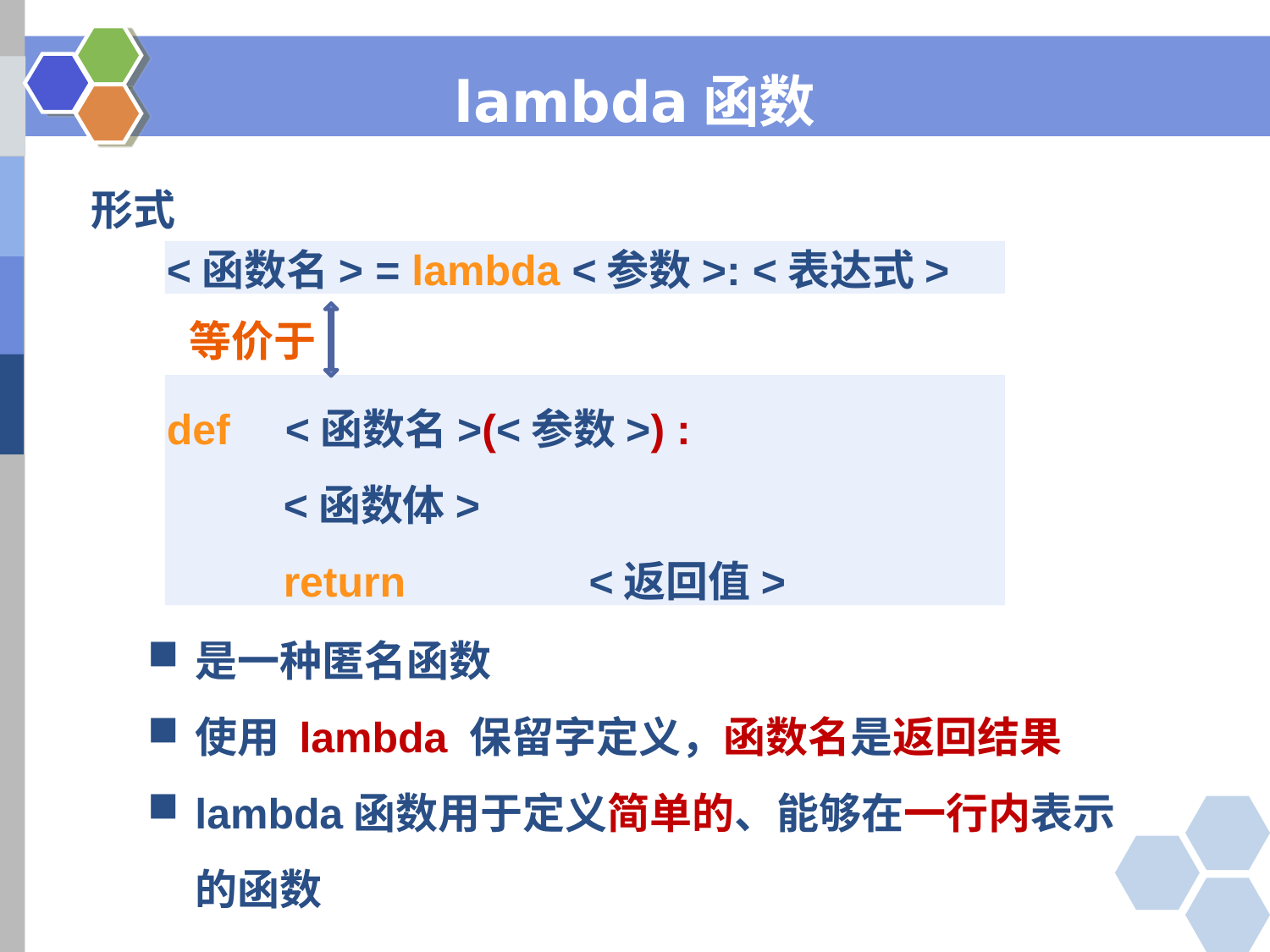

lambda函数
形式
<函数名> = lambda <参数>: <表达式>
等价于

def	<函数名>(<参数>) :
<函数体>
return	<返回值>
是一种匿名函数
使用 lambda 保留字定义，函数名是返回结果
lambda函数用于定义简单的、能够在一行内表示的函数